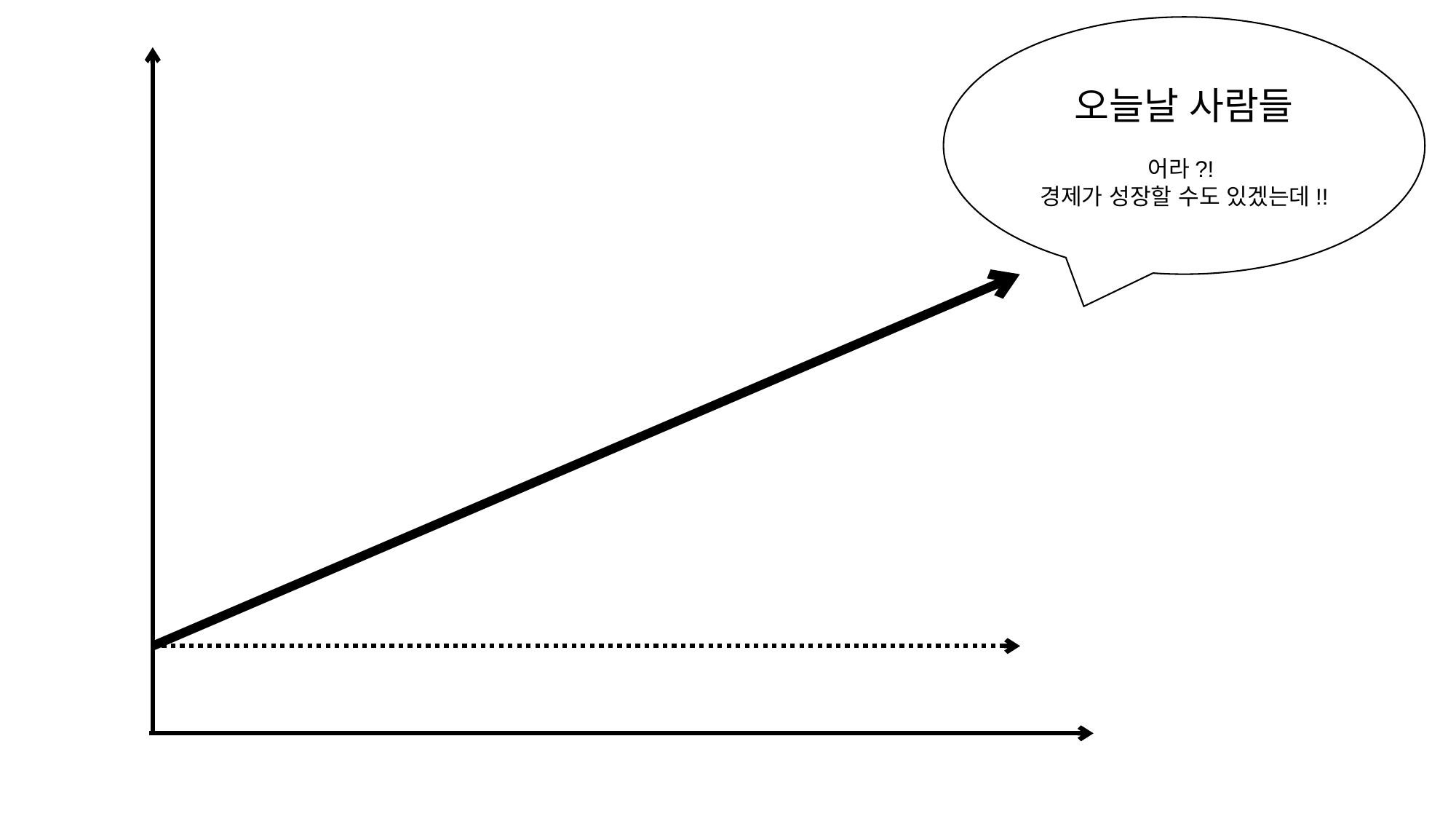

오늘날 사람들

어라?!
경제가 성장할 수도 있겠는데!!